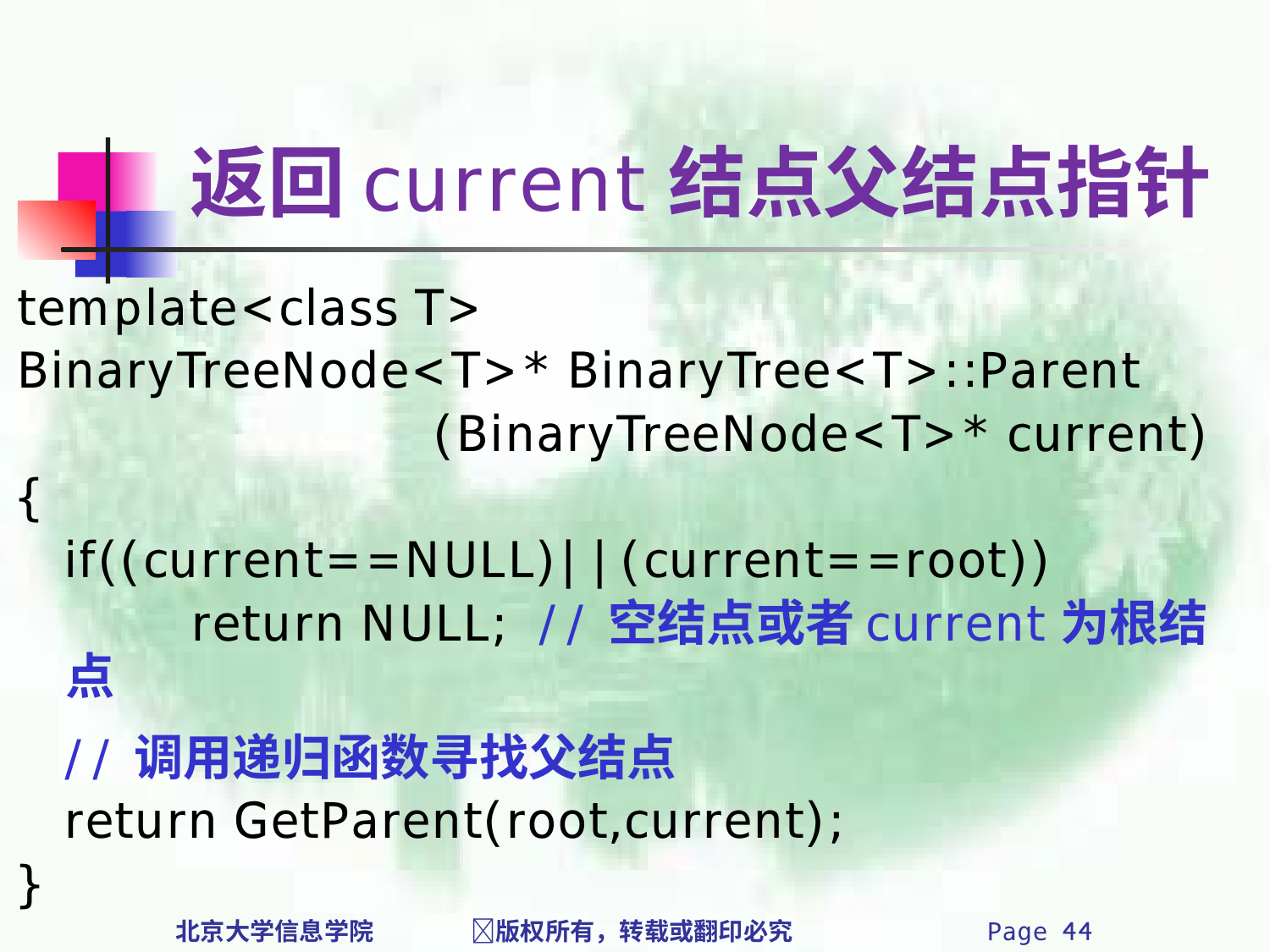

# 返回current结点父结点指针
template<class T>
BinaryTreeNode<T>* BinaryTree<T>::Parent
                             (BinaryTreeNode<T>* current)
{
	if((current==NULL)||(current==root))
		return NULL;  //空结点或者current为根结点

	//调用递归函数寻找父结点
	return GetParent(root,current);
}

北京大学信息学院                 ©版权所有，转载或翻印必究                                 Page  44